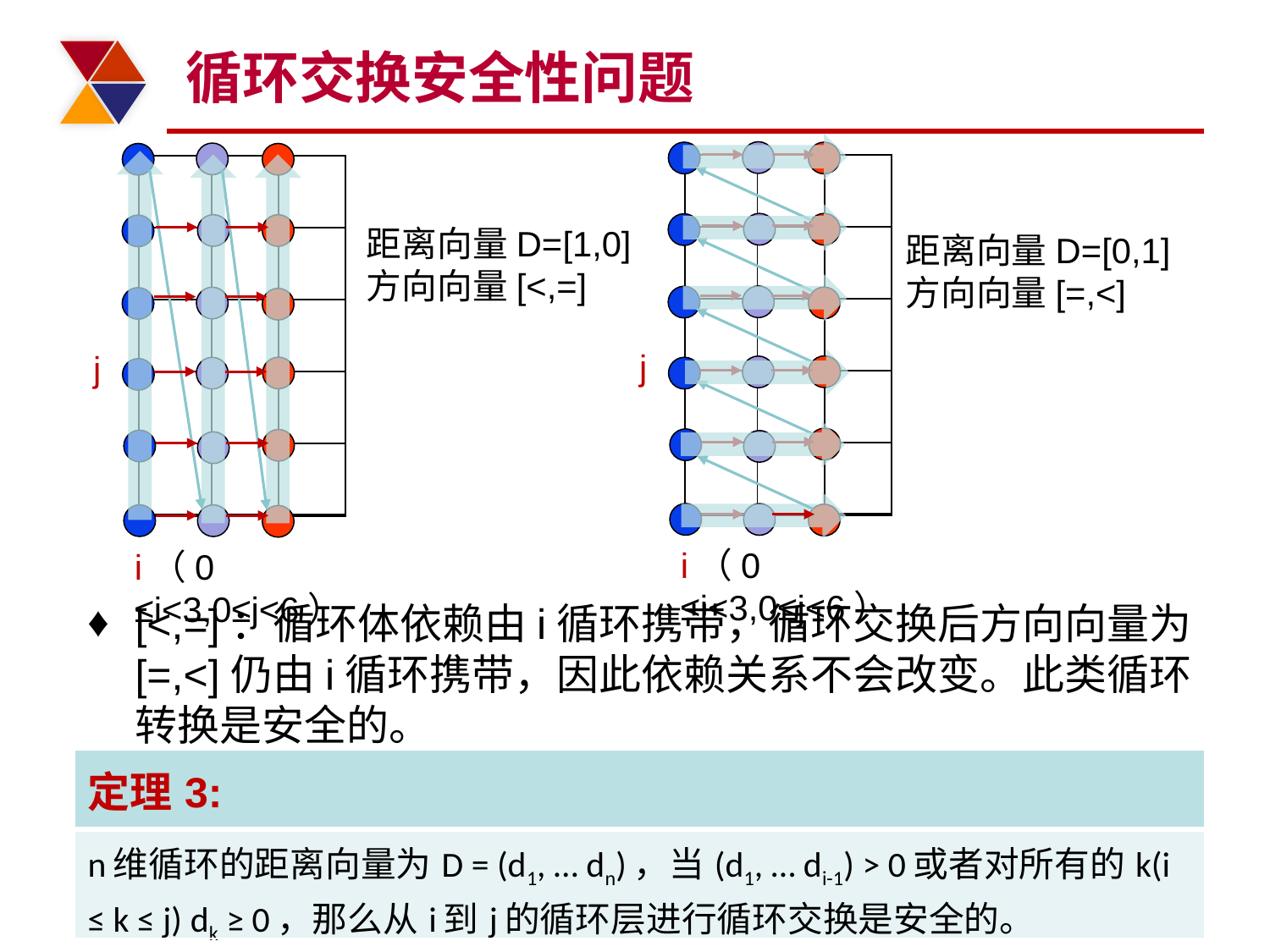

# 循环交换安全性问题

|  |  |  |
| --- | --- | --- |
|  |  |  |
|  |  |  |
|  |  |  |
|  |  |  |
j
i（0 ≤i<3,0≤j<6）

|  |  |  |
| --- | --- | --- |
|  |  |  |
|  |  |  |
|  |  |  |
|  |  |  |
j
i（0 ≤i<3,0≤j<6）

距离向量D=[1,0]
方向向量[<,=]
距离向量D=[0,1]
方向向量[=,<]

[<,=]：循环体依赖由i循环携带，循环交换后方向向量为[=,<]仍由i循环携带，因此依赖关系不会改变。此类循环转换是安全的。
| 定理3: |
| --- |
| n维循环的距离向量为D = (d1, … dn)，当(d1, … di-1) > 0或者对所有的k(i ≤ k ≤ j) dk ≥ 0，那么从i到j的循环层进行循环交换是安全的。 |